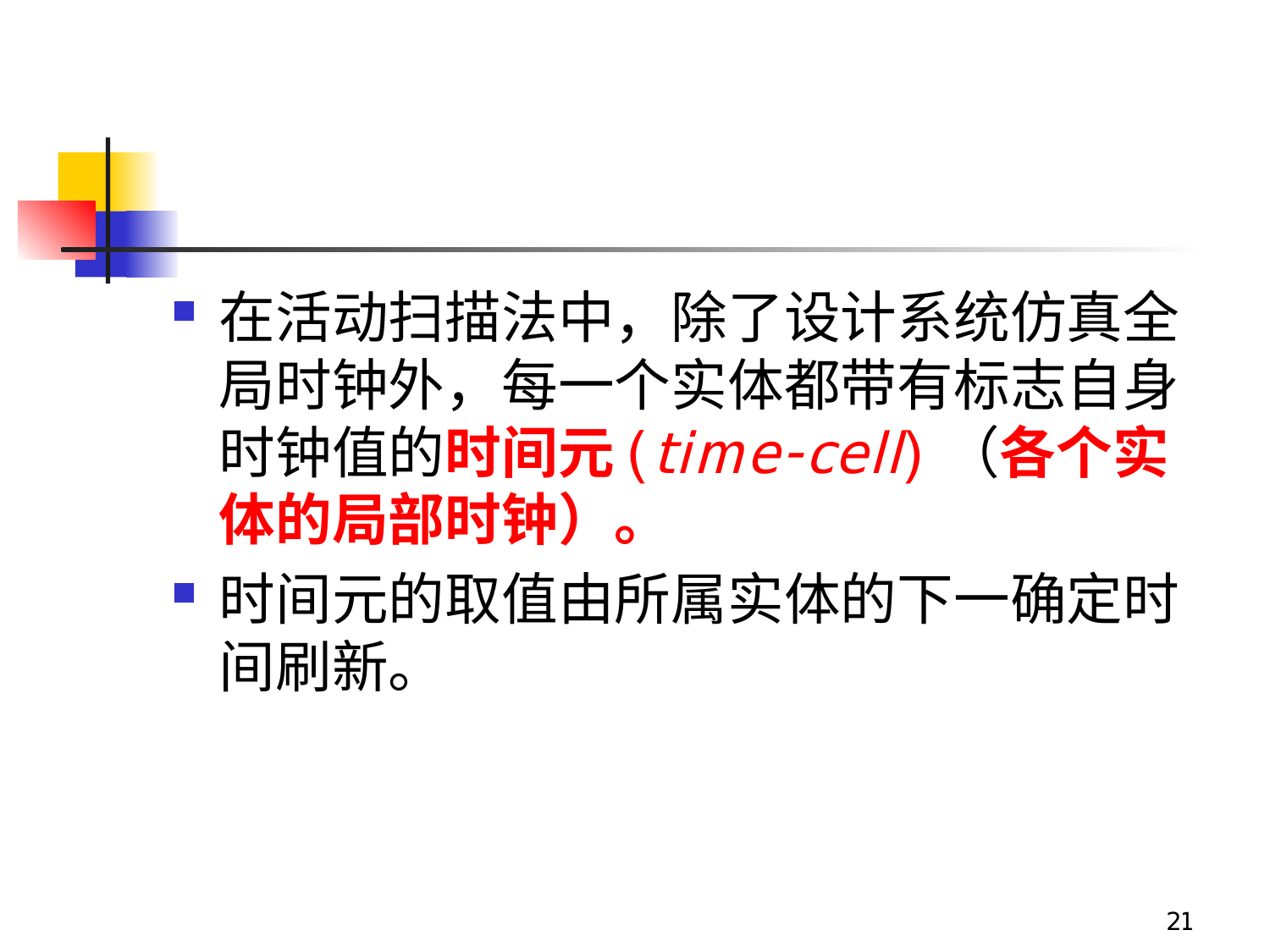

#
在活动扫描法中，除了设计系统仿真全局时钟外，每一个实体都带有标志自身时钟值的时间元(time-cell)（各个实体的局部时钟）。
时间元的取值由所属实体的下一确定时间刷新。

21